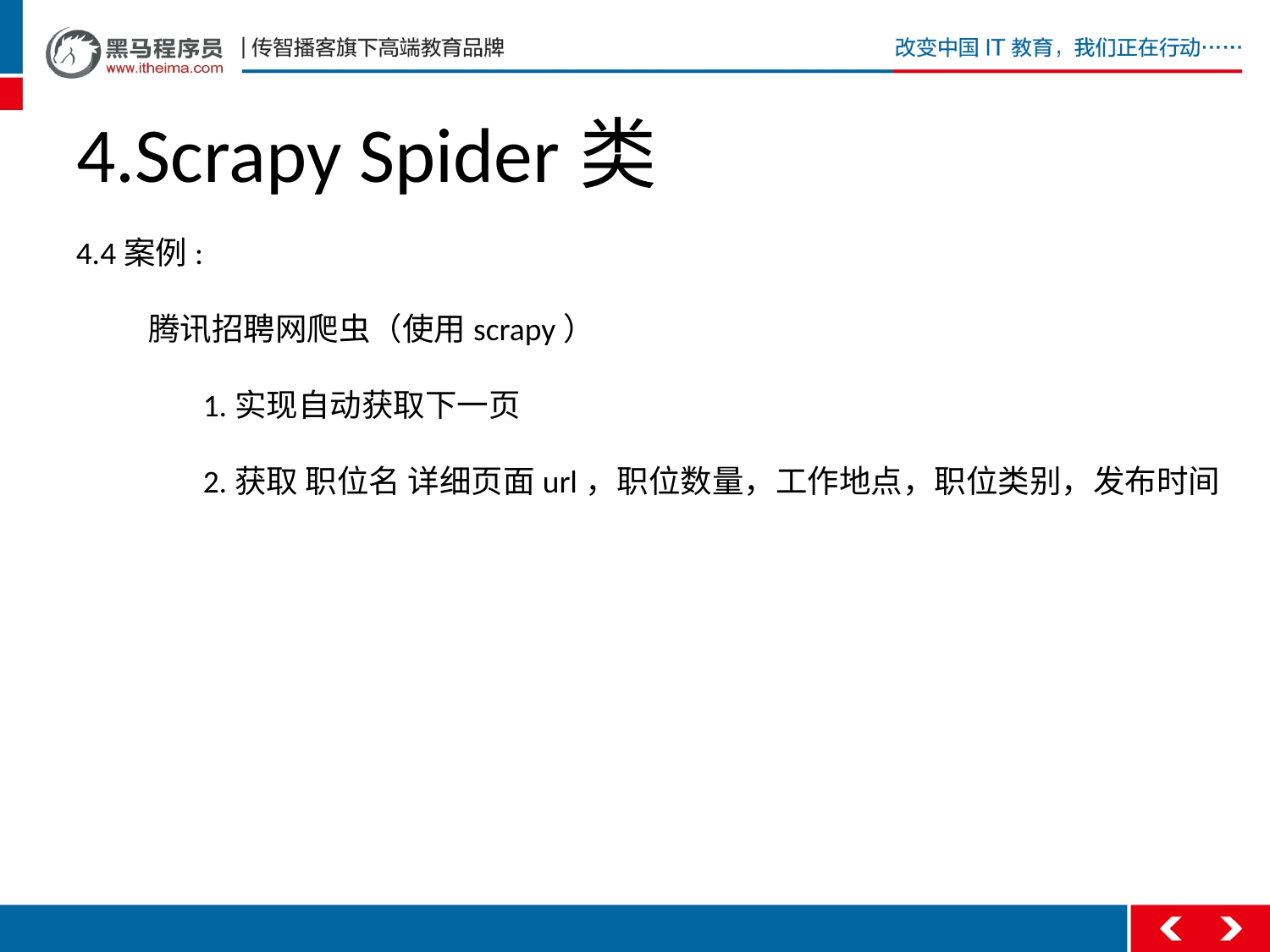

# 4.Scrapy Spider类
4.4案例:

         腾讯招聘网爬虫（使用scrapy）

	1.实现自动获取下一页

	2.获取 职位名 详细页面url，职位数量，工作地点，职位类别，发布时间